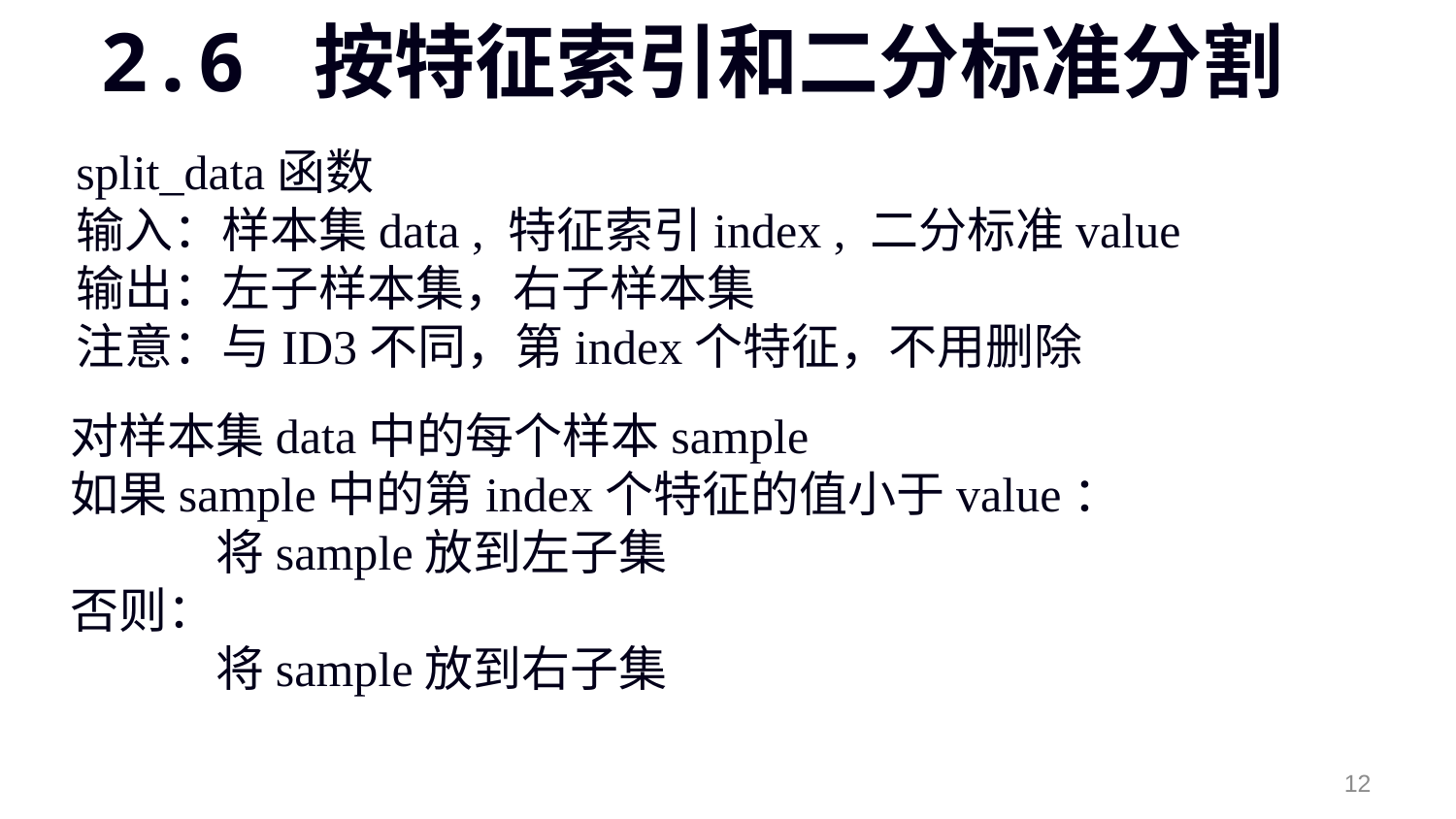

# 2.6 按特征索引和二分标准分割
split_data函数
输入：样本集data , 特征索引index , 二分标准value
输出：左子样本集，右子样本集
注意：与ID3不同，第index个特征，不用删除
对样本集data中的每个样本sample
如果sample中的第index个特征的值小于value：
	将sample放到左子集
否则：
	将sample放到右子集